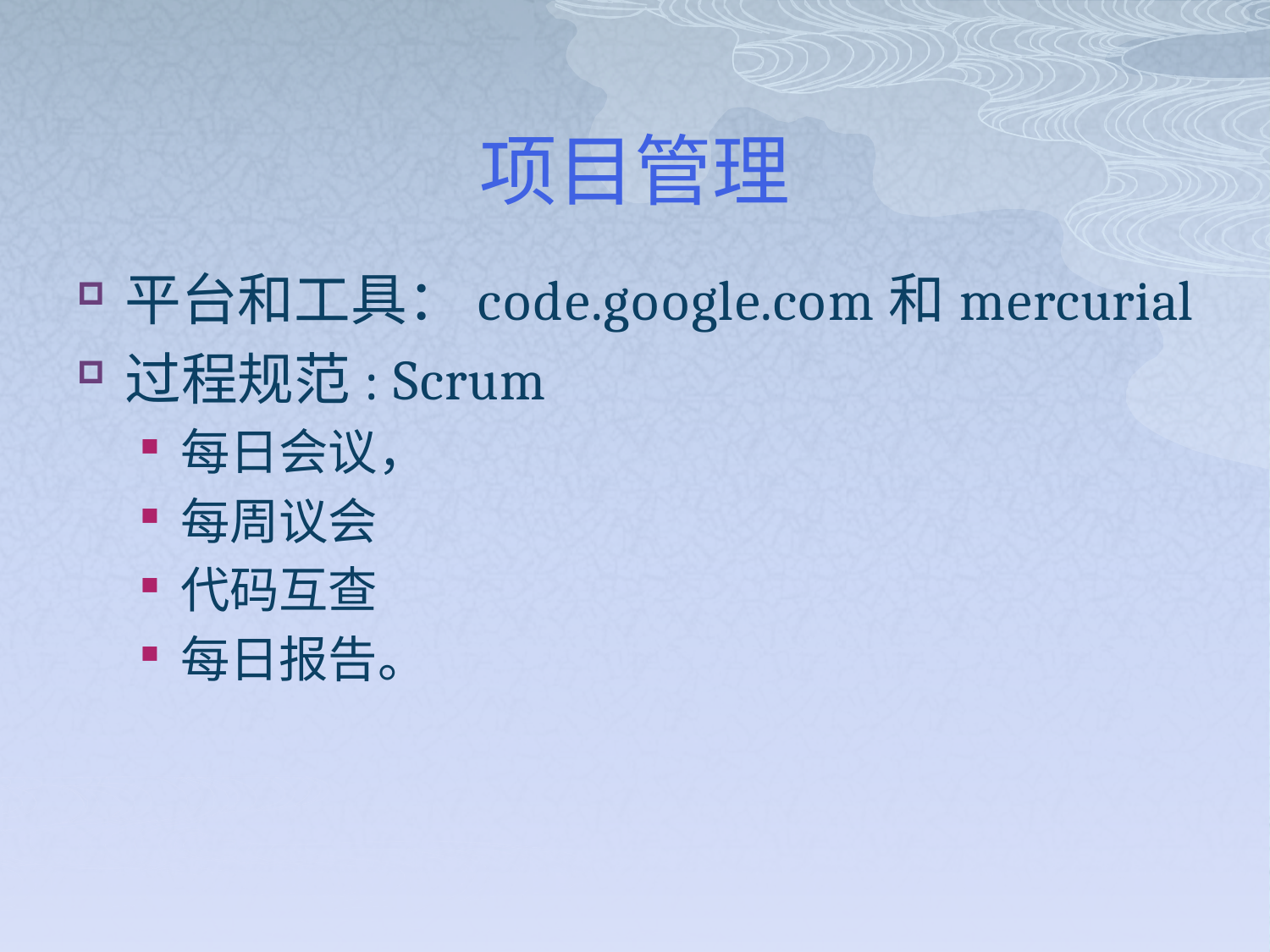

# 项目管理
平台和工具：code.google.com和mercurial
过程规范: Scrum
每日会议，
每周议会
代码互查
每日报告。